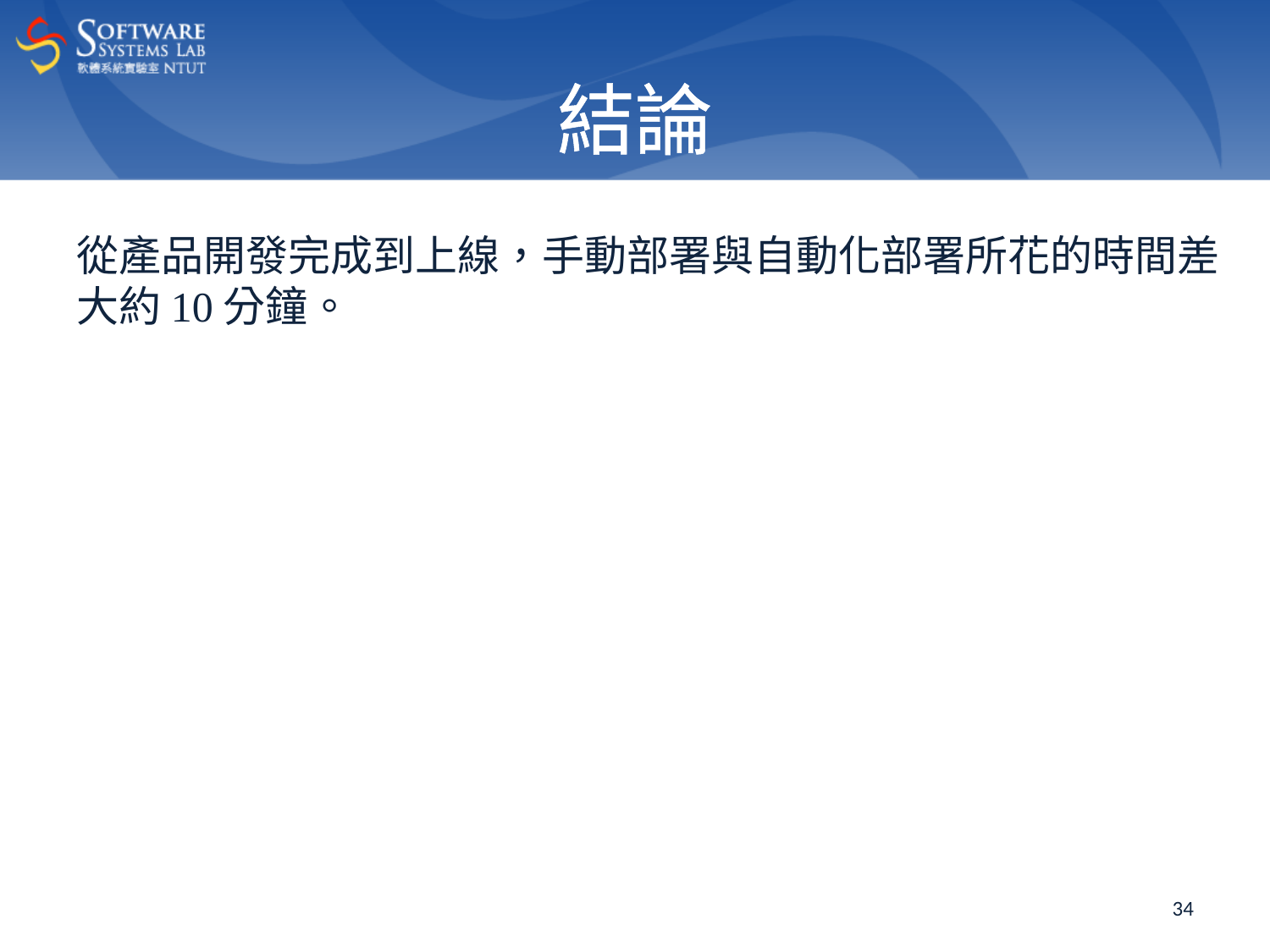

# 結論
從產品開發完成到上線，手動部署與自動化部署所花的時間差大約10分鐘。

34